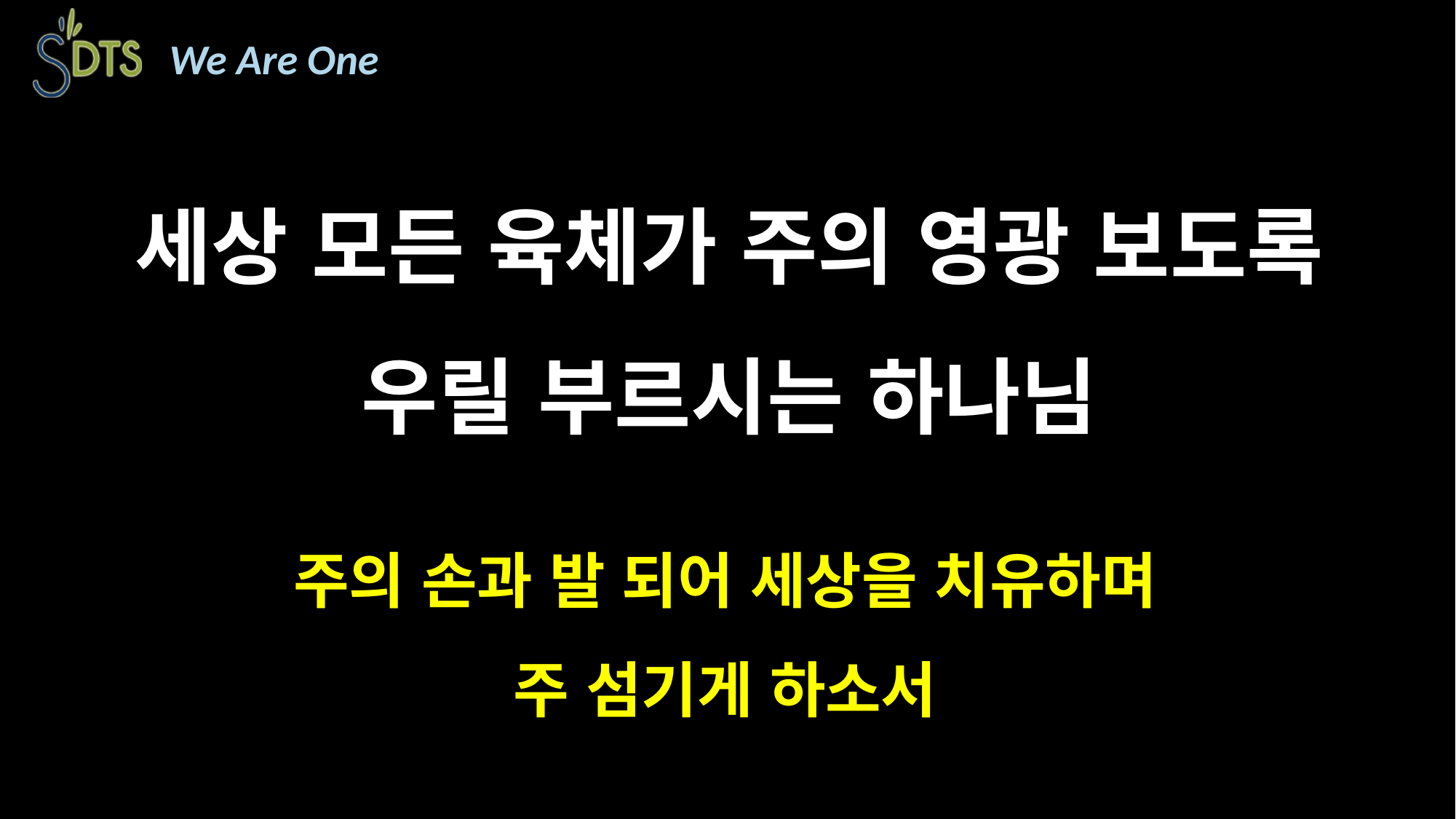

세상 모든 육체가 주의 영광 보도록
우릴 부르시는 하나님
주의 손과 발 되어 세상을 치유하며
주 섬기게 하소서